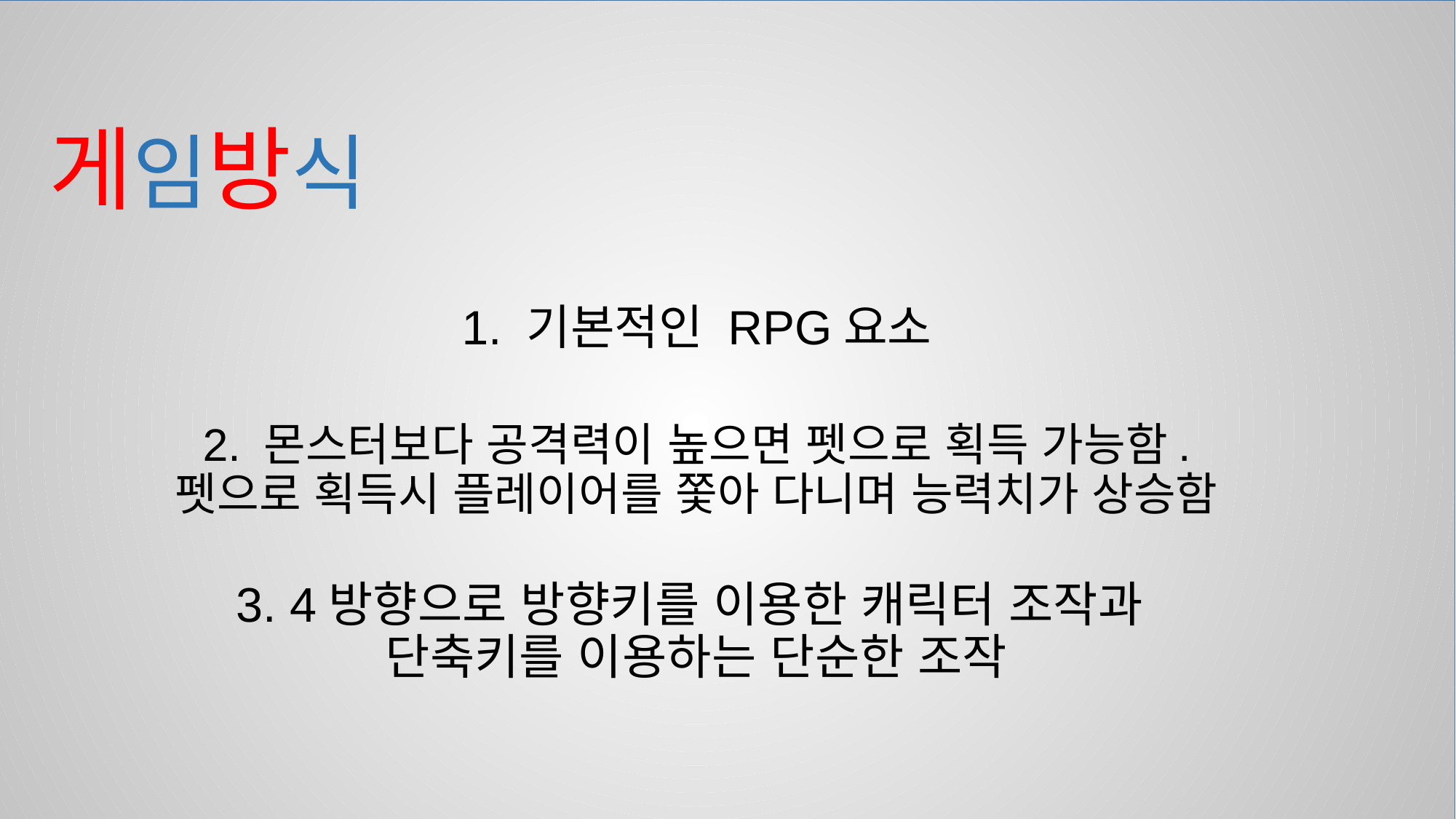

# 게임방식
1. 기본적인 RPG요소
2. 몬스터보다 공격력이 높으면 펫으로 획득 가능함.
펫으로 획득시 플레이어를 쫓아 다니며 능력치가 상승함
3. 4방향으로 방향키를 이용한 캐릭터 조작과
단축키를 이용하는 단순한 조작